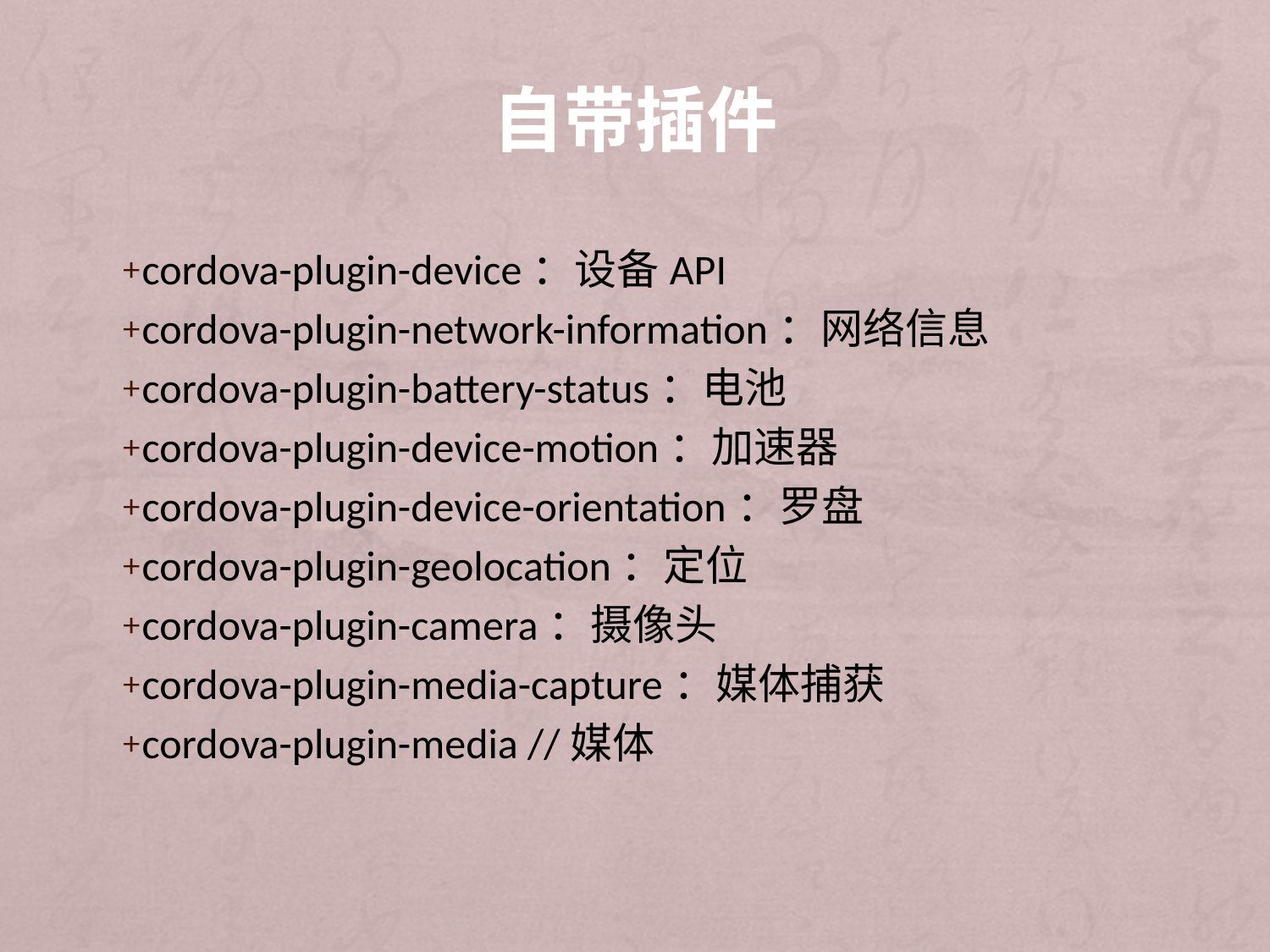

# 自带插件
cordova-plugin-device：设备API
cordova-plugin-network-information：网络信息
cordova-plugin-battery-status：电池
cordova-plugin-device-motion：加速器
cordova-plugin-device-orientation：罗盘
cordova-plugin-geolocation：定位
cordova-plugin-camera：摄像头
cordova-plugin-media-capture：媒体捕获
cordova-plugin-media //媒体